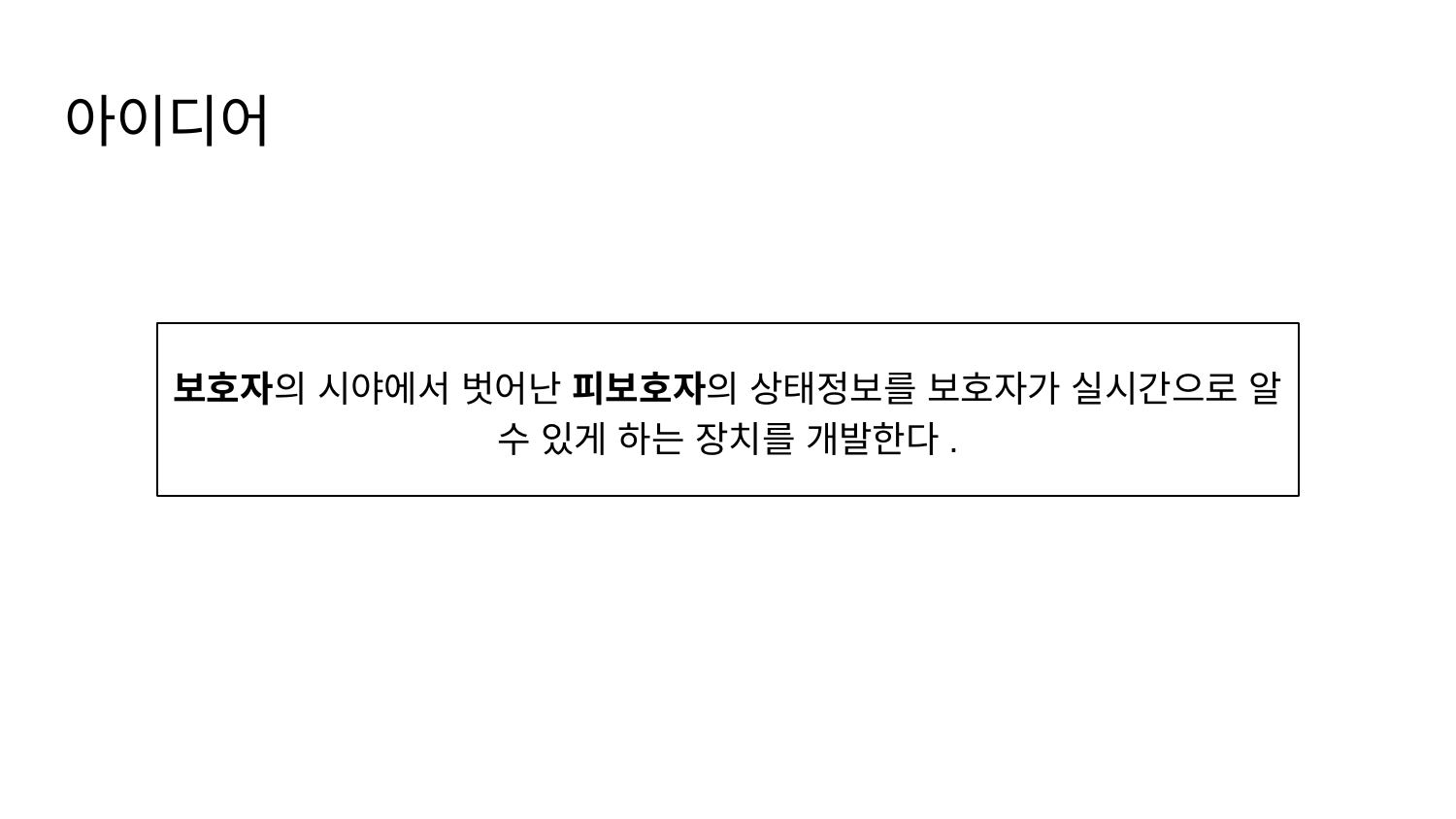

# 아이디어
보호자의 시야에서 벗어난 피보호자의 상태정보를 보호자가 실시간으로 알 수 있게 하는 장치를 개발한다.